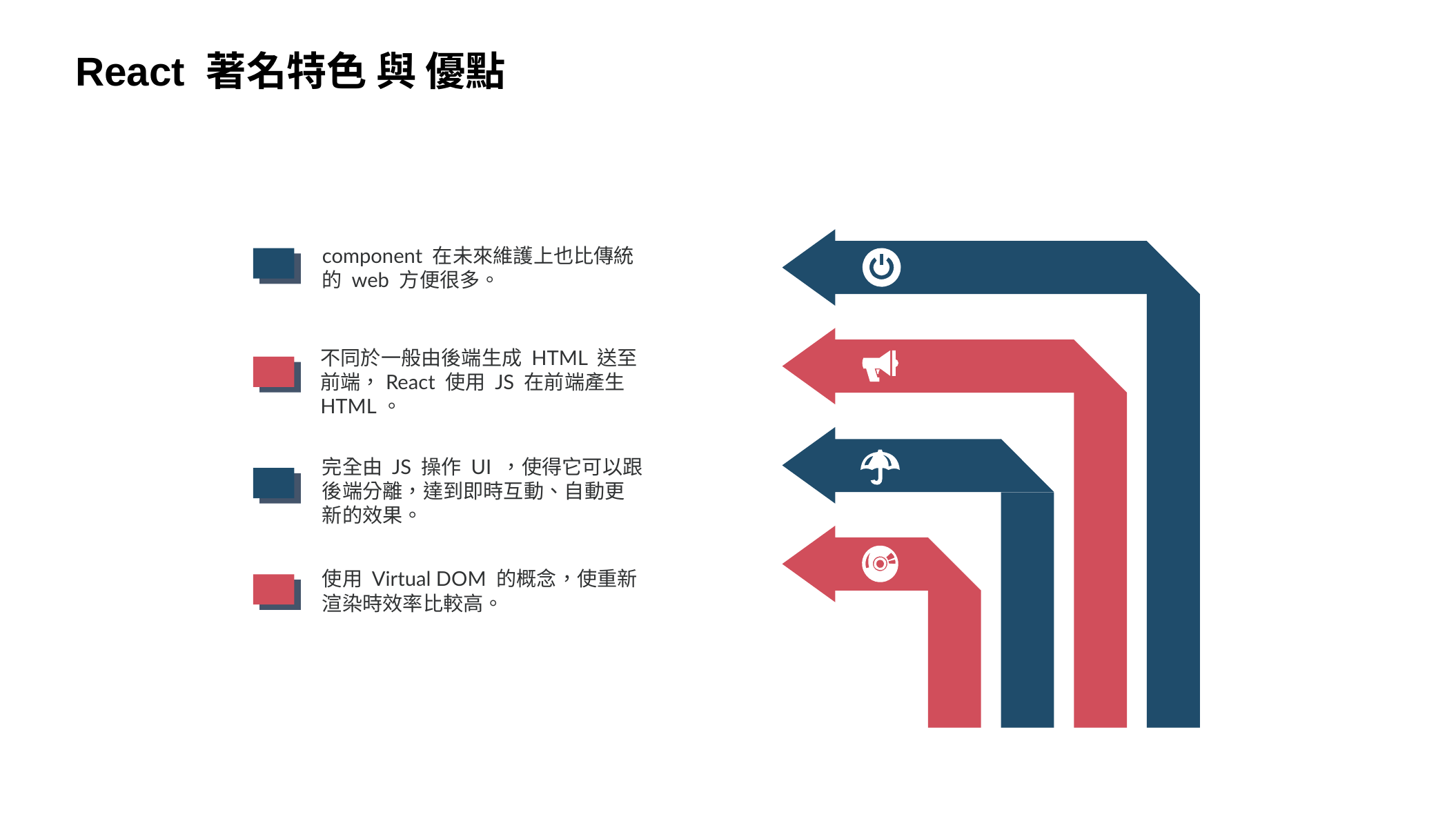

React 著名特色 與 優點

component 在未來維護上也比傳統的 web 方便很多。

不同於一般由後端生成 HTML 送至前端，React 使用 JS 在前端產生HTML。

完全由 JS 操作 UI ，使得它可以跟後端分離，達到即時互動、自動更新的效果。

使用 Virtual DOM 的概念，使重新渲染時效率比較高。